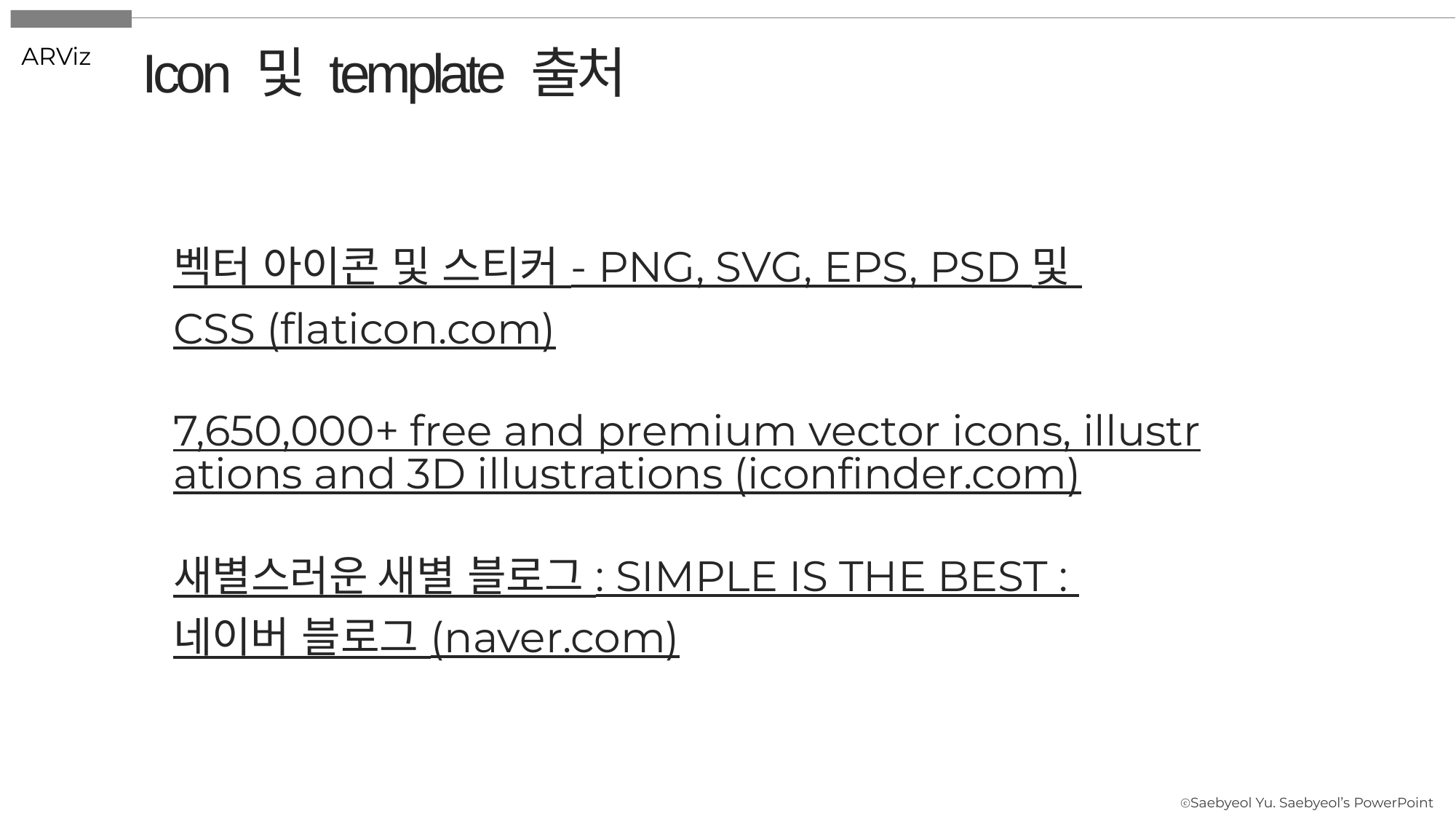

Icon 및 template 출처
ARViz
벡터 아이콘 및 스티커 - PNG, SVG, EPS, PSD 및 CSS (flaticon.com)

7,650,000+ free and premium vector icons, illustrations and 3D illustrations (iconfinder.com)

새별스러운 새별 블로그 : SIMPLE IS THE BEST : 네이버 블로그 (naver.com)